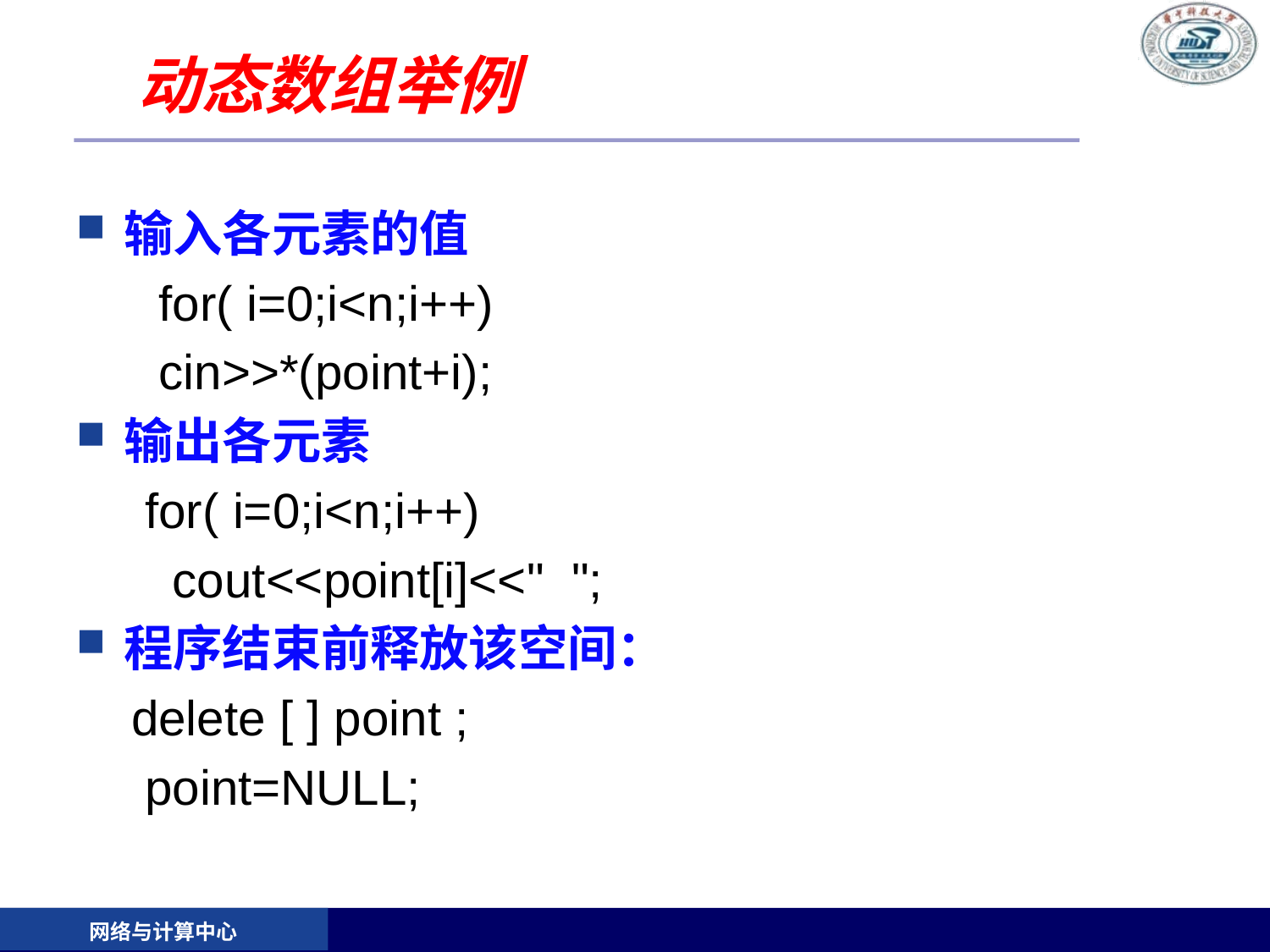

# 动态数组举例
输入各元素的值
      for( i=0;i<n;i++)
      cin>>*(point+i);
输出各元素
     for( i=0;i<n;i++)
       cout<<point[i]<<"  ";
程序结束前释放该空间：
    delete [ ] point ;
     point=NULL;

网络与计算中心